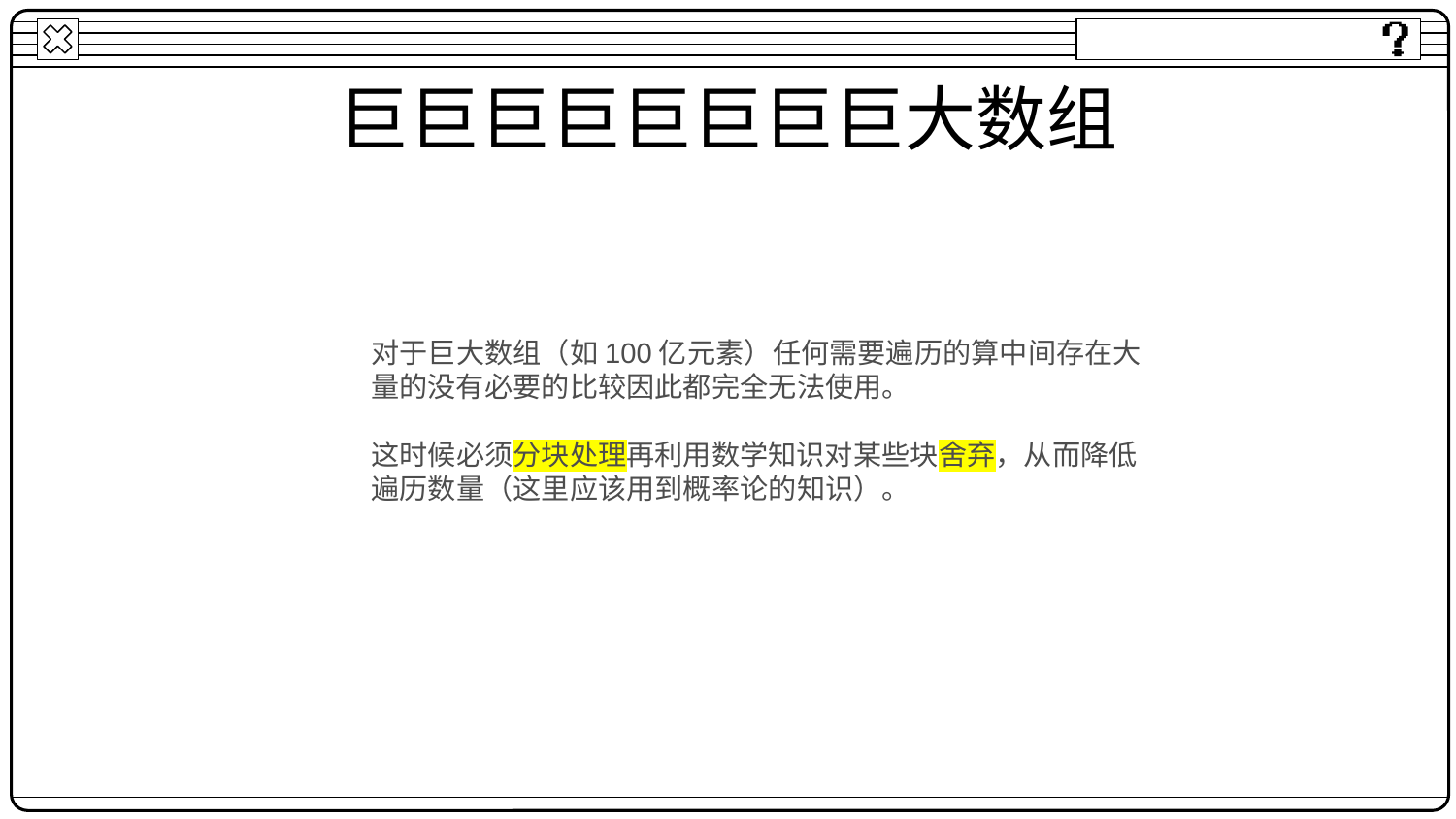

巨巨巨巨巨巨巨巨大数组
对于巨大数组（如100亿元素）任何需要遍历的算中间存在大量的没有必要的比较因此都完全无法使用。

这时候必须分块处理再利用数学知识对某些块舍弃，从而降低遍历数量（这里应该用到概率论的知识）。